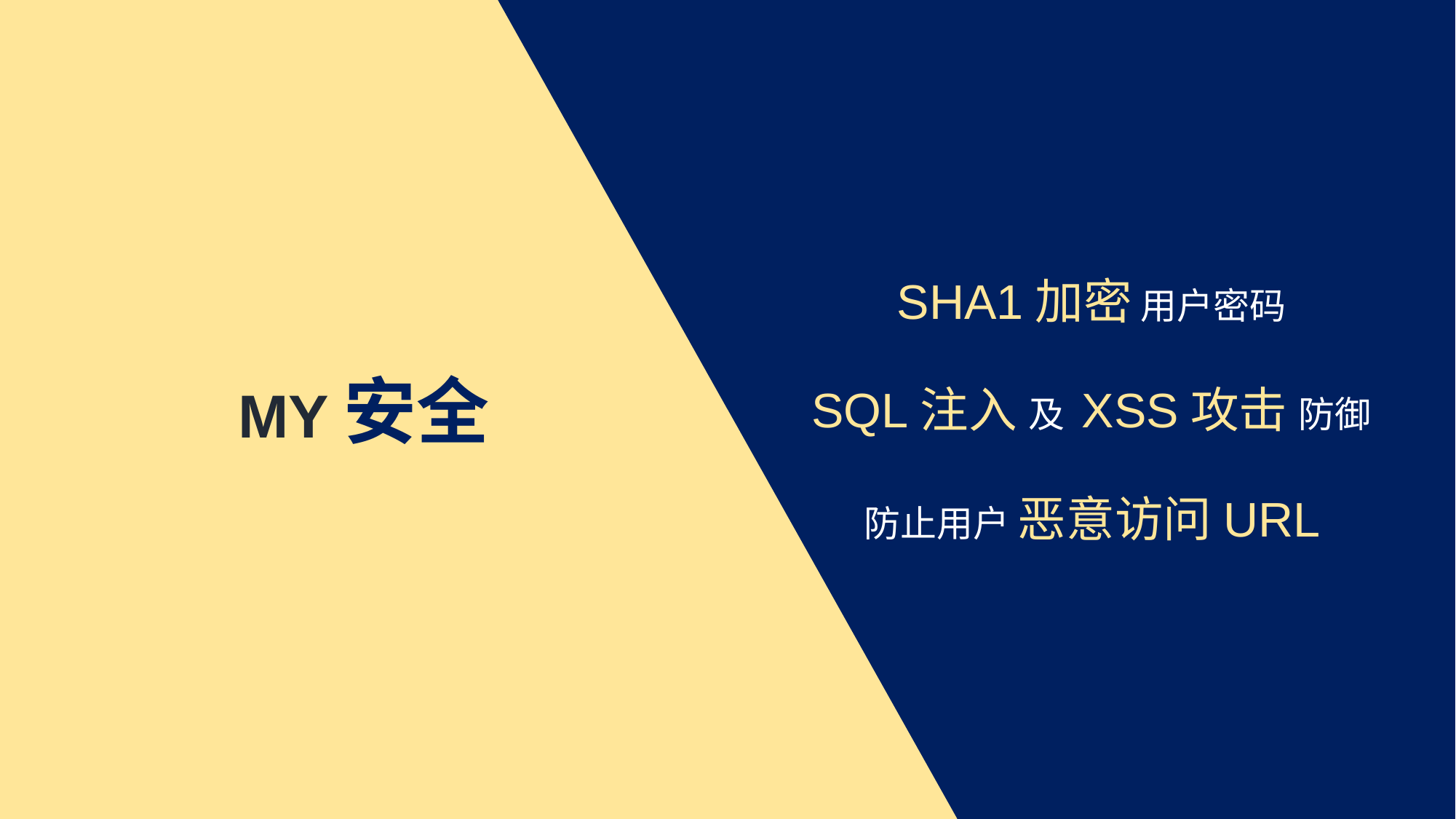

SHA1加密 用户密码
MY安全
SQL注入 及 XSS攻击 防御

防止用户 恶意访问URL